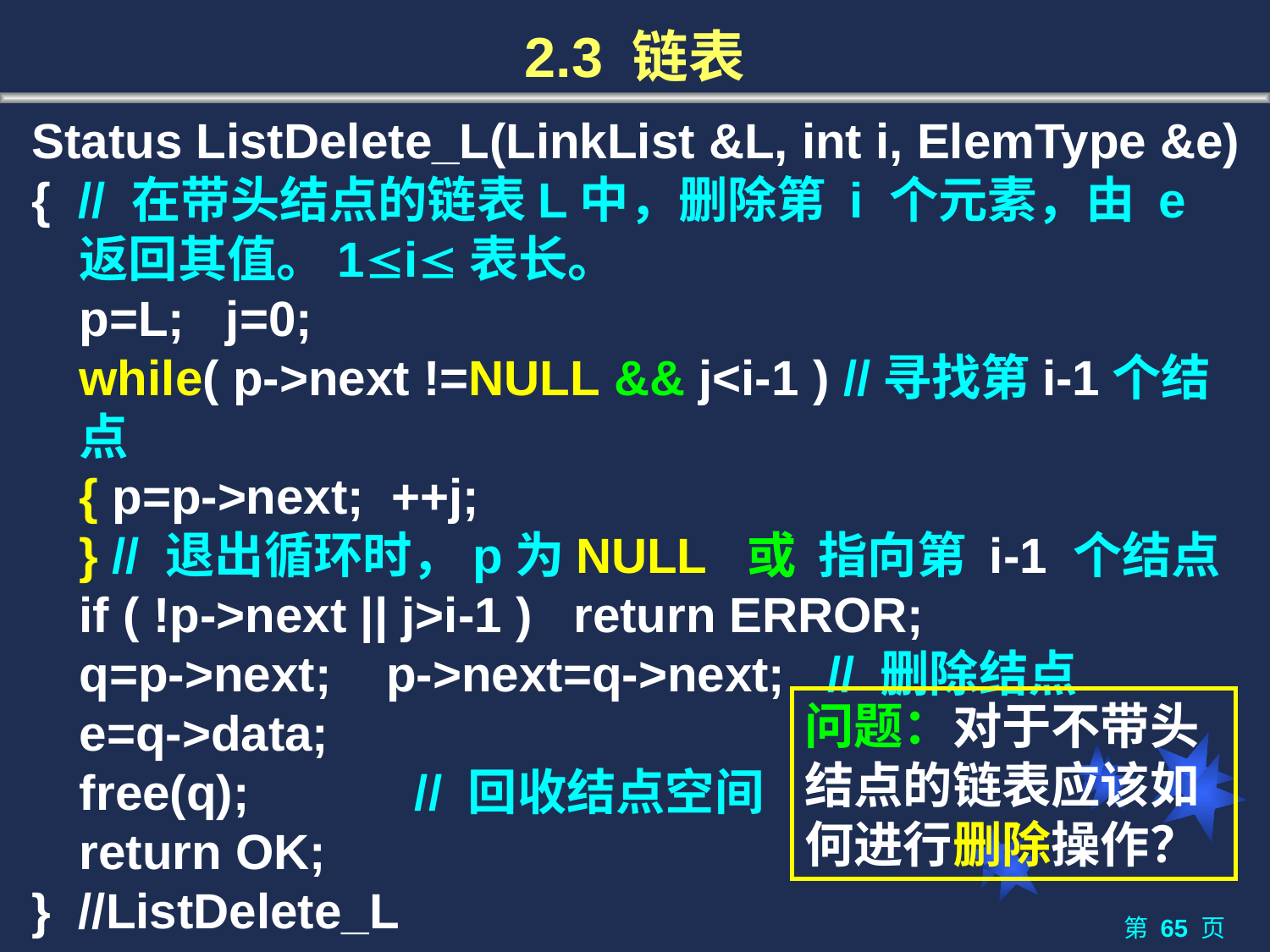

# 2.3 链表
Status ListDelete_L(LinkList &L, int i, ElemType &e)
{  // 在带头结点的链表L中，删除第 i 个元素，由 e 返回其值。1≤i≤表长。
	p=L;   j=0;
  	while( p->next !=NULL && j<i-1 ) //寻找第i-1个结点
  	{ p=p->next;  ++j;
	} // 退出循环时，p为NULL  或  指向第 i-1 个结点
   	if ( !p->next || j>i-1 )   return ERROR;
	q=p->next;    p->next=q->next;   // 删除结点
	e=q->data;
	free(q);            // 回收结点空间
	return OK;
}  //ListDelete_L
问题：对于不带头结点的链表应该如何进行删除操作？
第 65 页